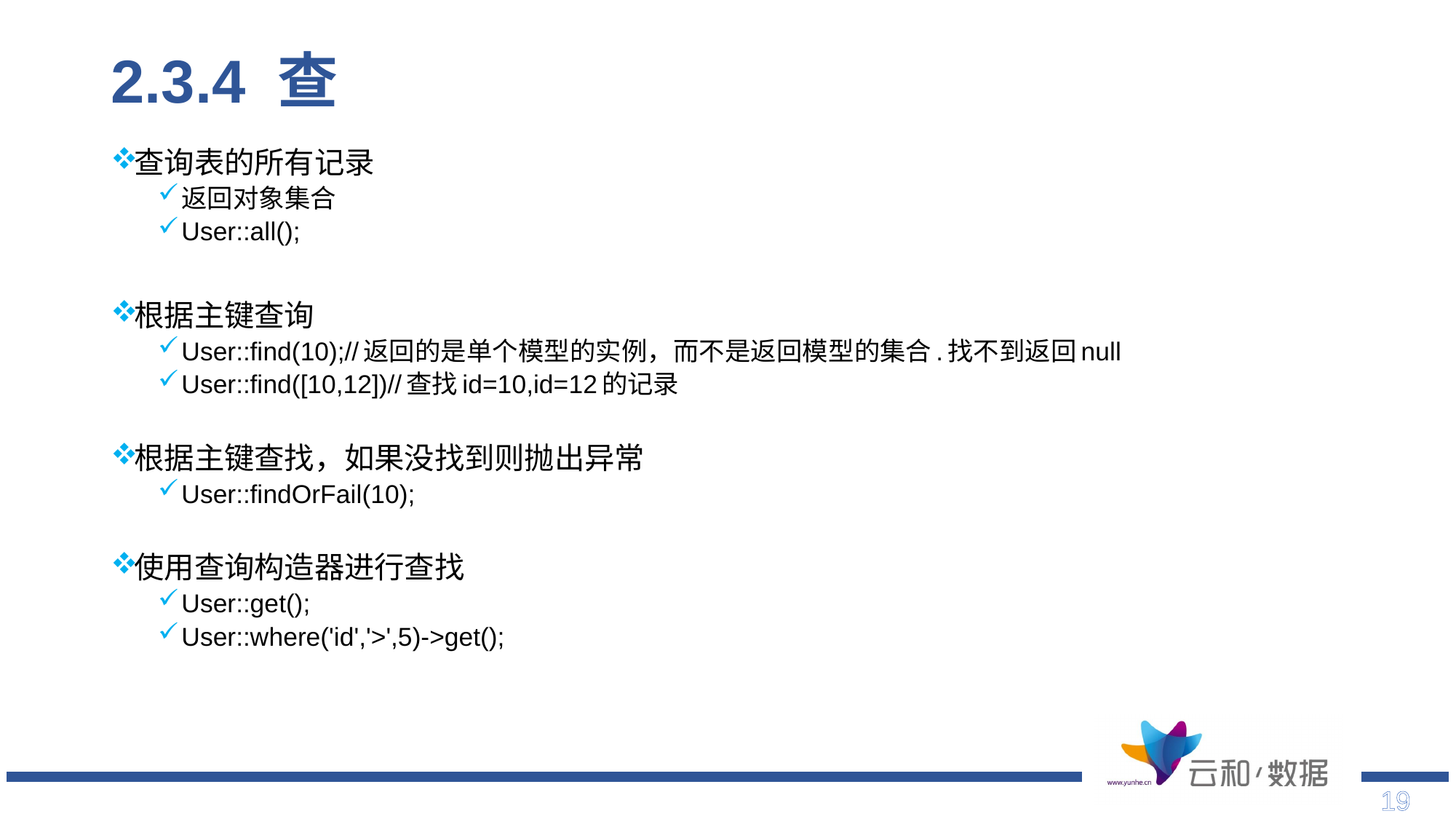

# 2.3.4 查
查询表的所有记录
返回对象集合
User::all();

根据主键查询
User::find(10);//返回的是单个模型的实例，而不是返回模型的集合.找不到返回null
User::find([10,12])//查找id=10,id=12的记录

根据主键查找，如果没找到则抛出异常
User::findOrFail(10);

使用查询构造器进行查找
User::get();
User::where('id','>',5)->get();